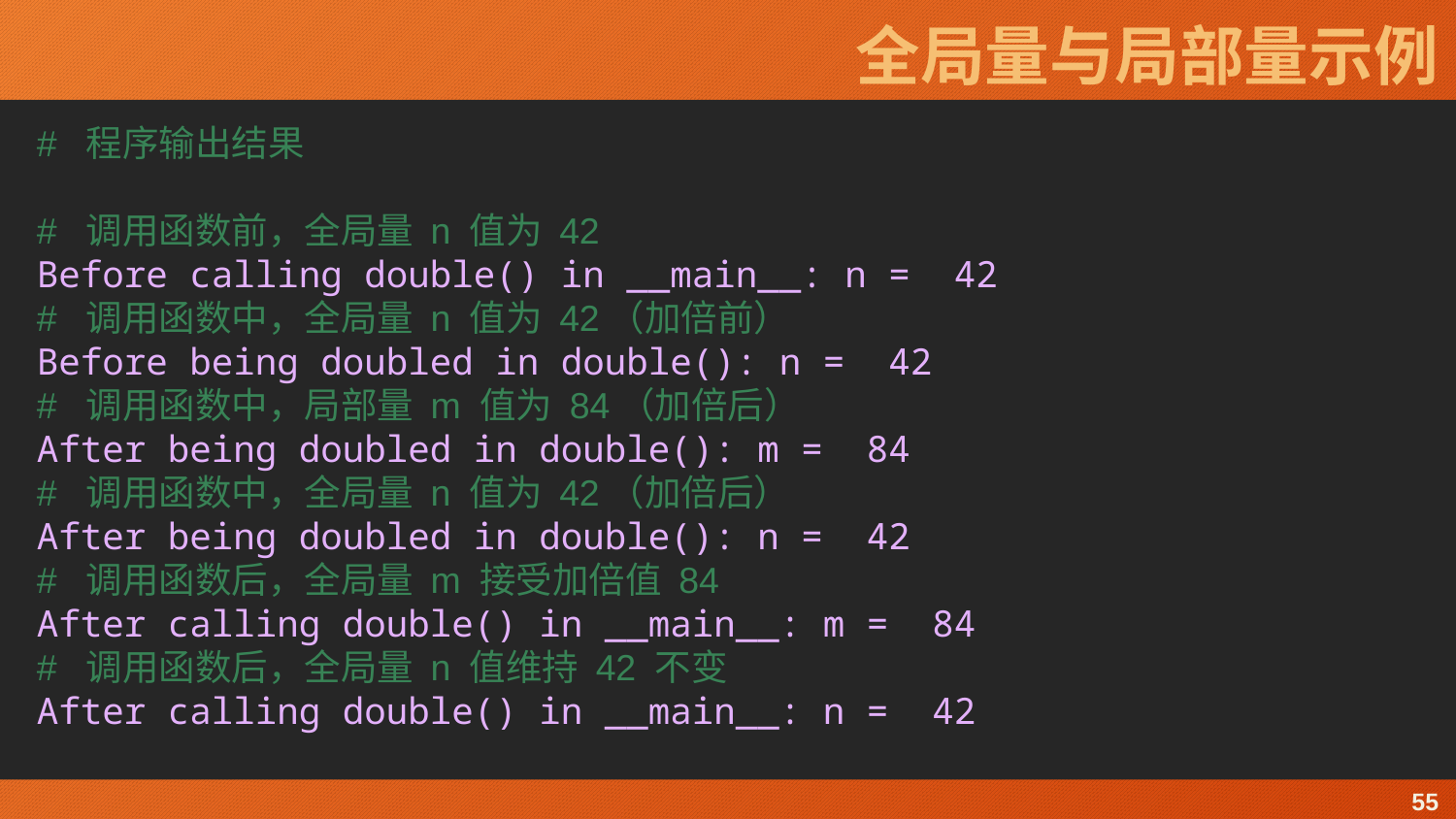

# 全局量与局部量示例
#  程序输出结果

#  调用函数前，全局量 n 值为 42
Before calling double() in __main__: n =  42
#  调用函数中，全局量 n 值为 42（加倍前）
Before being doubled in double(): n =  42
#  调用函数中，局部量 m 值为 84（加倍后）
After being doubled in double(): m =  84
#  调用函数中，全局量 n 值为 42（加倍后）
After being doubled in double(): n =  42
#  调用函数后，全局量 m 接受加倍值 84
After calling double() in __main__: m =  84
#  调用函数后，全局量 n 值维持 42 不变
After calling double() in __main__: n =  42
55